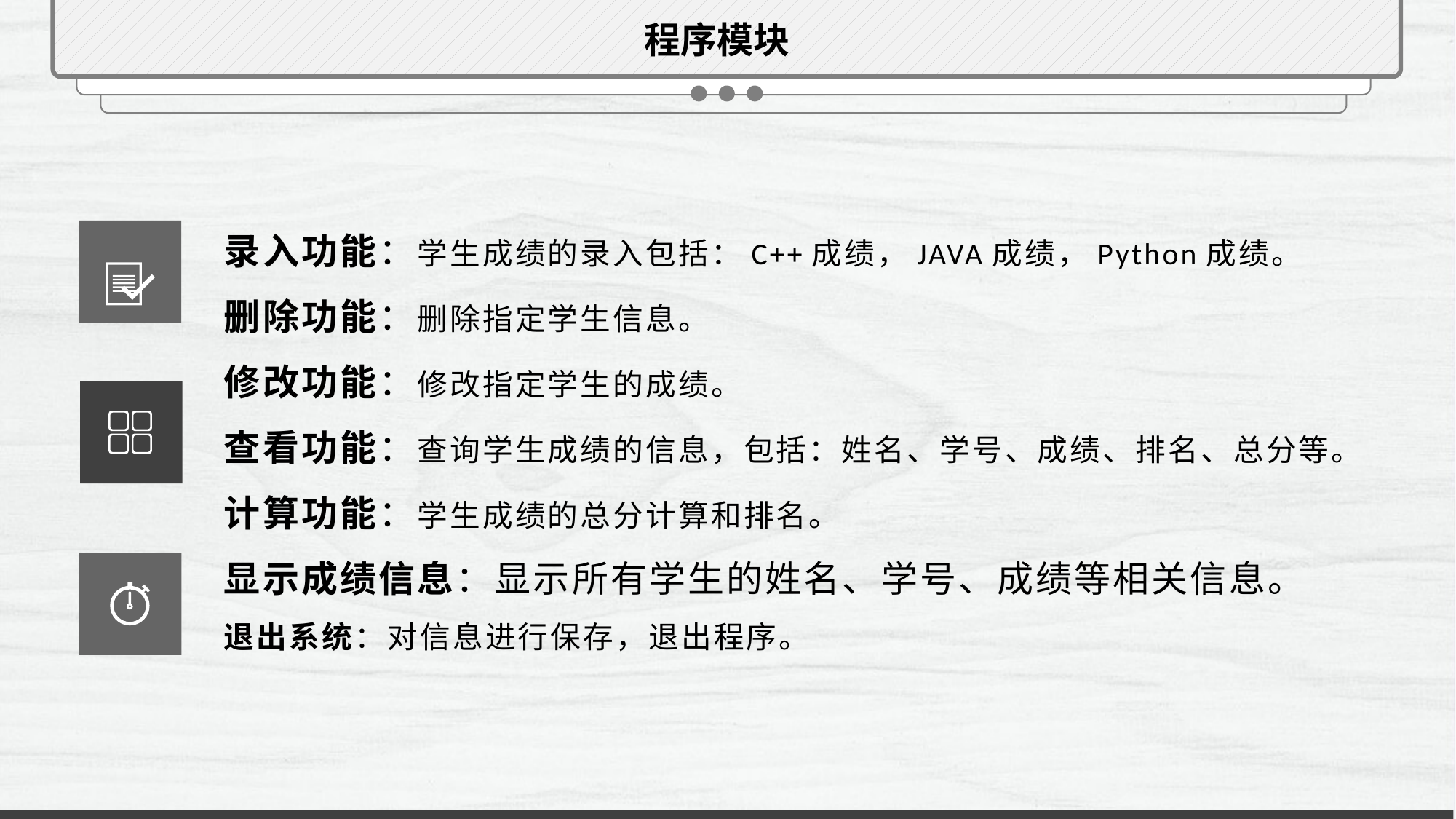

程序模块
录入功能：学生成绩的录入包括：C++成绩，JAVA成绩，Python成绩。
删除功能：删除指定学生信息。
修改功能：修改指定学生的成绩。
查看功能：查询学生成绩的信息，包括：姓名、学号、成绩、排名、总分等。
计算功能：学生成绩的总分计算和排名。
显示成绩信息：显示所有学生的姓名、学号、成绩等相关信息。
退出系统：对信息进行保存，退出程序。